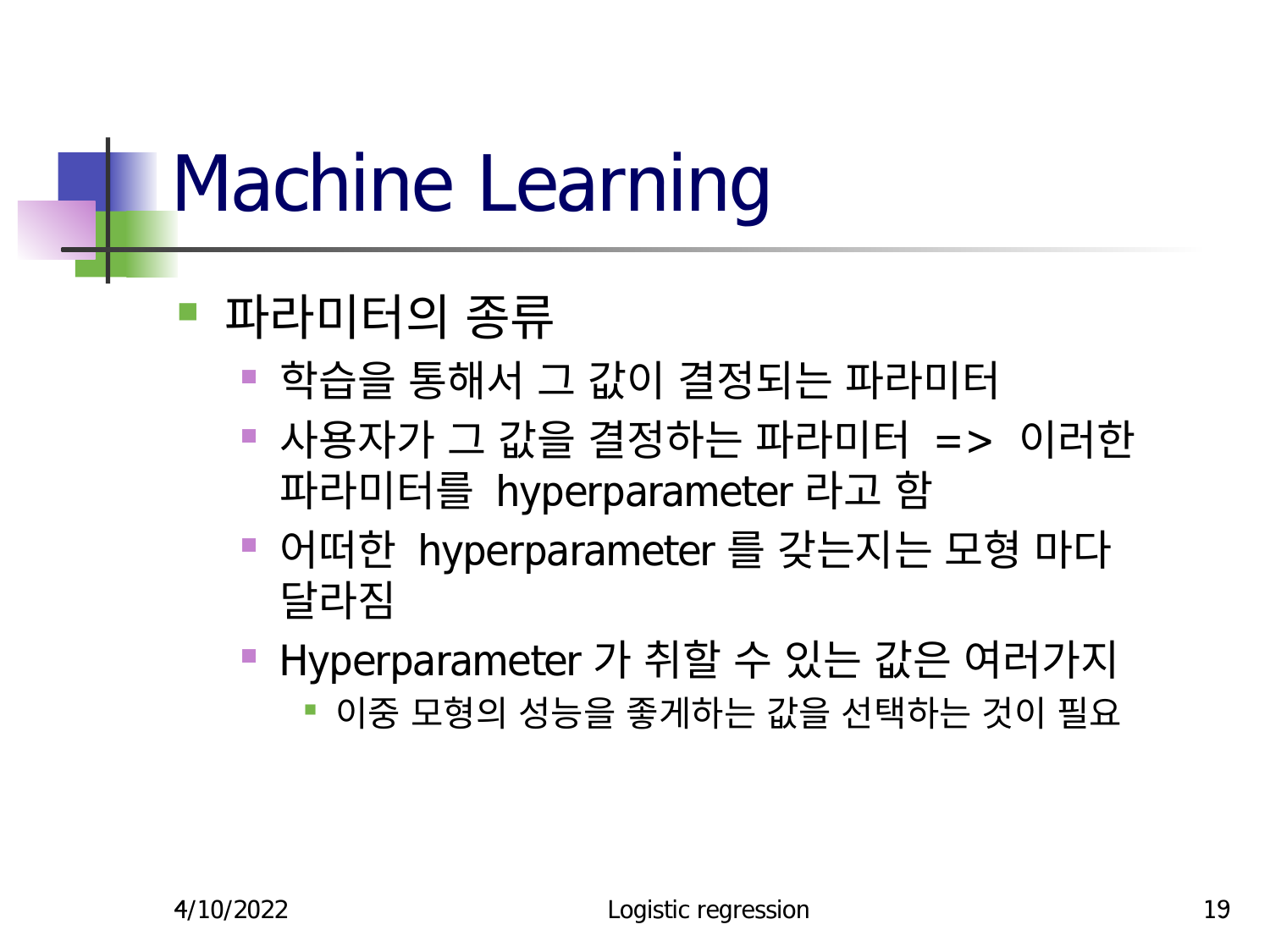

# Machine Learning
파라미터의 종류
학습을 통해서 그 값이 결정되는 파라미터
사용자가 그 값을 결정하는 파라미터 => 이러한 파라미터를 hyperparameter라고 함
어떠한 hyperparameter를 갖는지는 모형 마다 달라짐
Hyperparameter가 취할 수 있는 값은 여러가지
이중 모형의 성능을 좋게하는 값을 선택하는 것이 필요
4/10/2022
Logistic regression
19